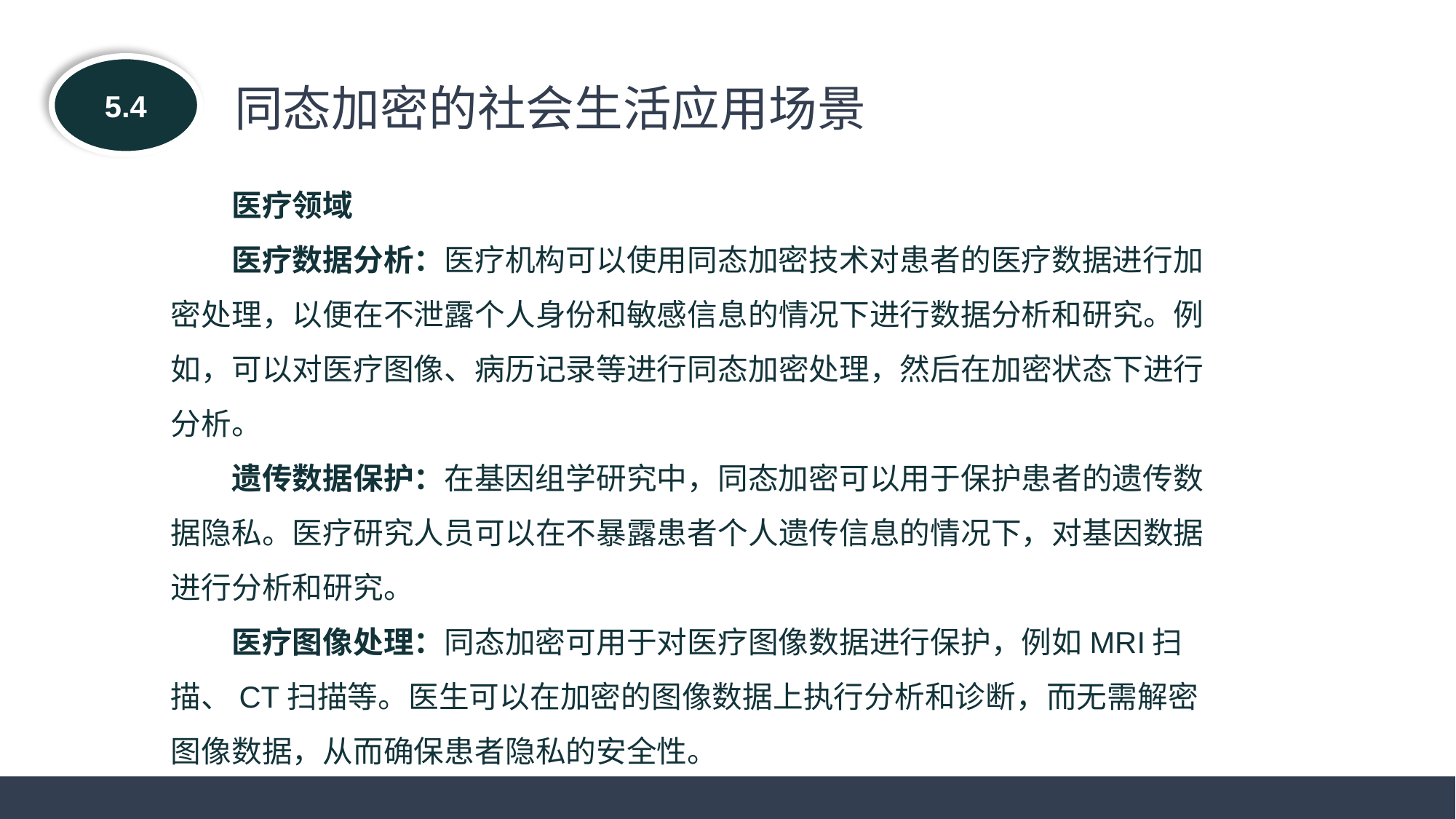

5.4
同态加密的社会生活应用场景

医疗领域
医疗数据分析：医疗机构可以使用同态加密技术对患者的医疗数据进行加密处理，以便在不泄露个人身份和敏感信息的情况下进行数据分析和研究。例如，可以对医疗图像、病历记录等进行同态加密处理，然后在加密状态下进行分析。
遗传数据保护：在基因组学研究中，同态加密可以用于保护患者的遗传数据隐私。医疗研究人员可以在不暴露患者个人遗传信息的情况下，对基因数据进行分析和研究。
医疗图像处理：同态加密可用于对医疗图像数据进行保护，例如MRI扫描、CT扫描等。医生可以在加密的图像数据上执行分析和诊断，而无需解密图像数据，从而确保患者隐私的安全性。